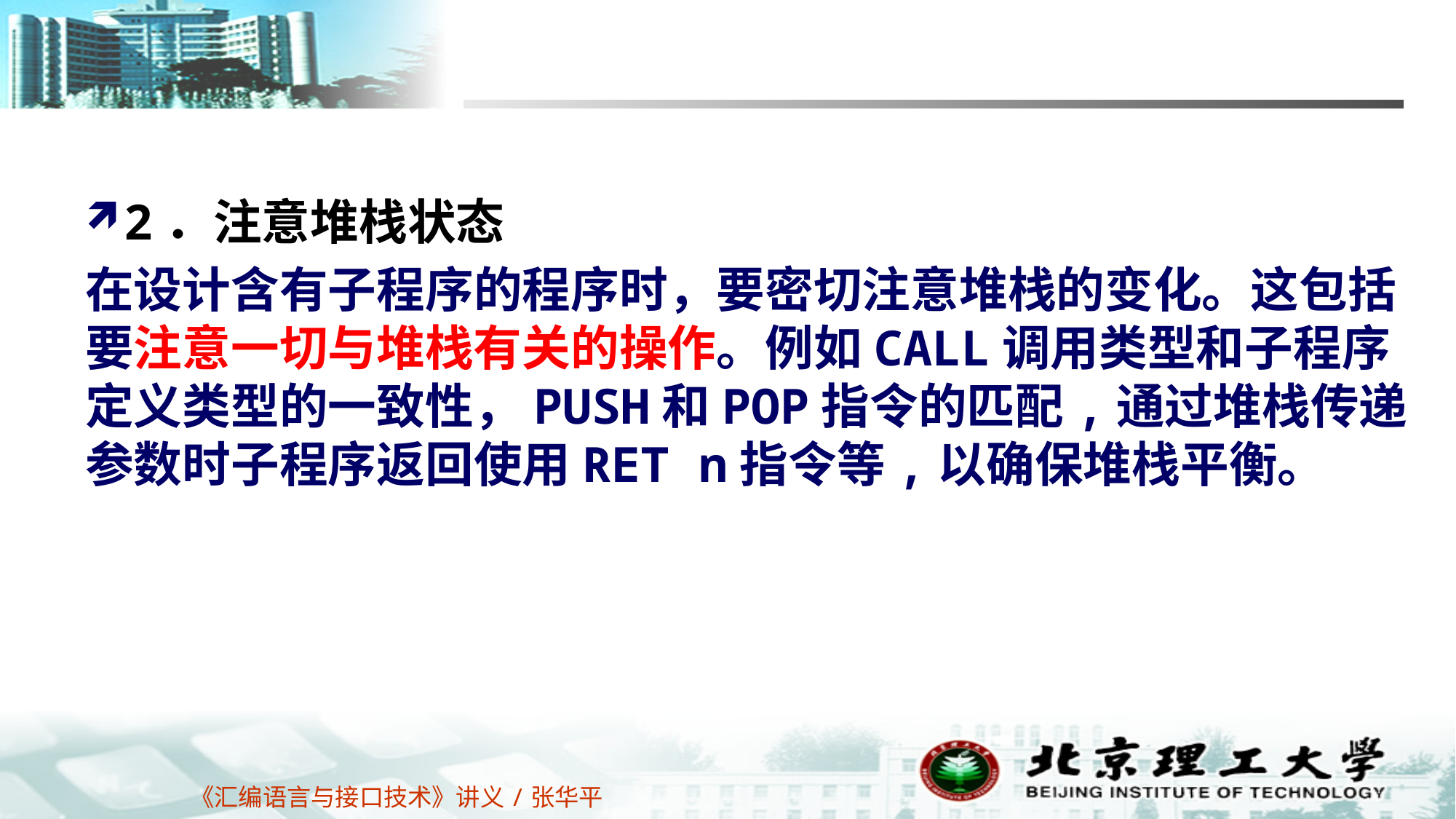

2．注意堆栈状态
在设计含有子程序的程序时，要密切注意堆栈的变化。这包括要注意一切与堆栈有关的操作。例如CALL调用类型和子程序定义类型的一致性，PUSH和POP指令的匹配,通过堆栈传递参数时子程序返回使用RET n指令等,以确保堆栈平衡。